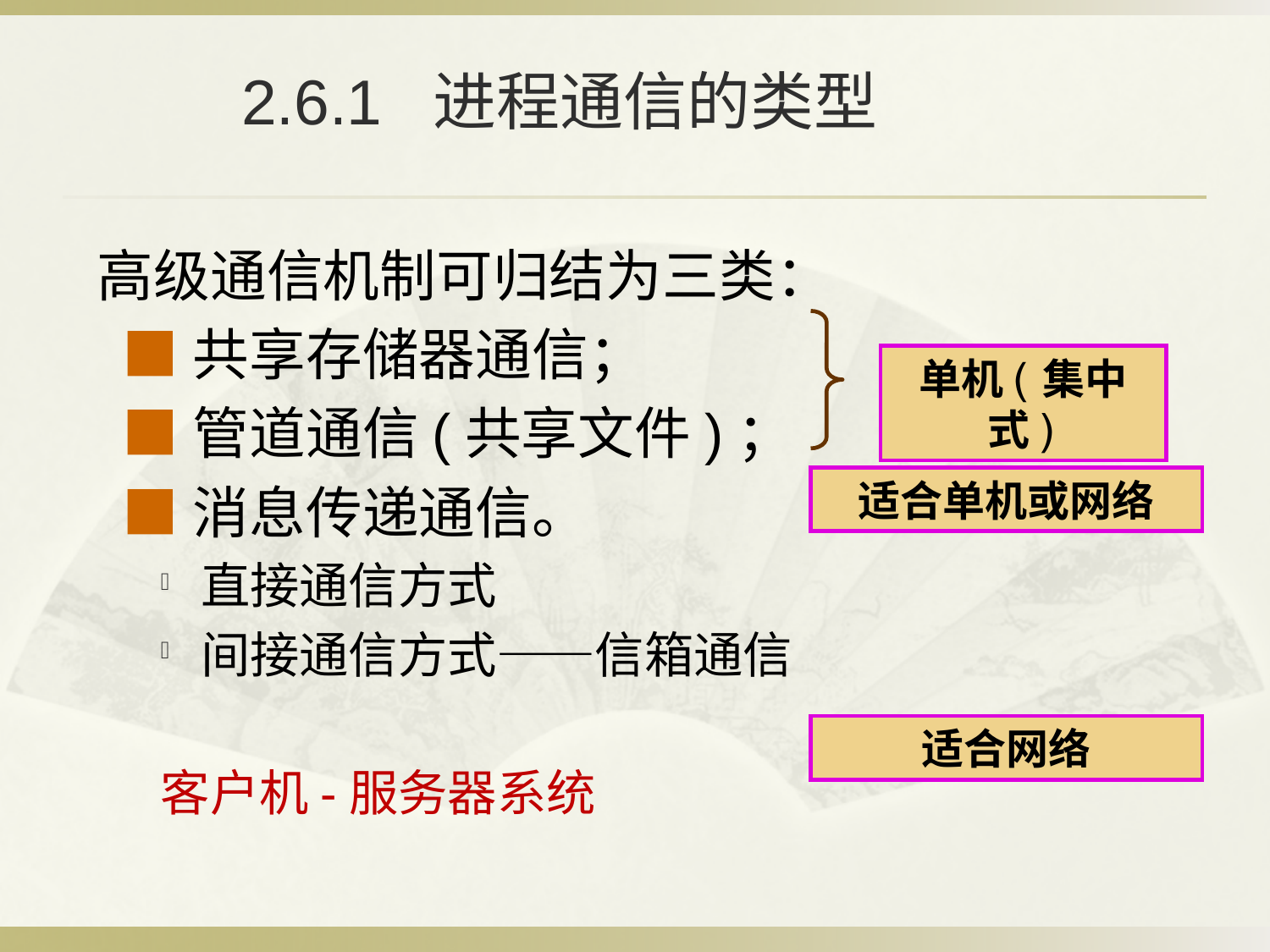

# 2.6.1  进程通信的类型
高级通信机制可归结为三类：
  ■共享存储器通信；
  ■管道通信(共享文件)；
  ■消息传递通信。
直接通信方式
间接通信方式——信箱通信

客户机-服务器系统

单机(集中式)
适合单机或网络
适合网络
93